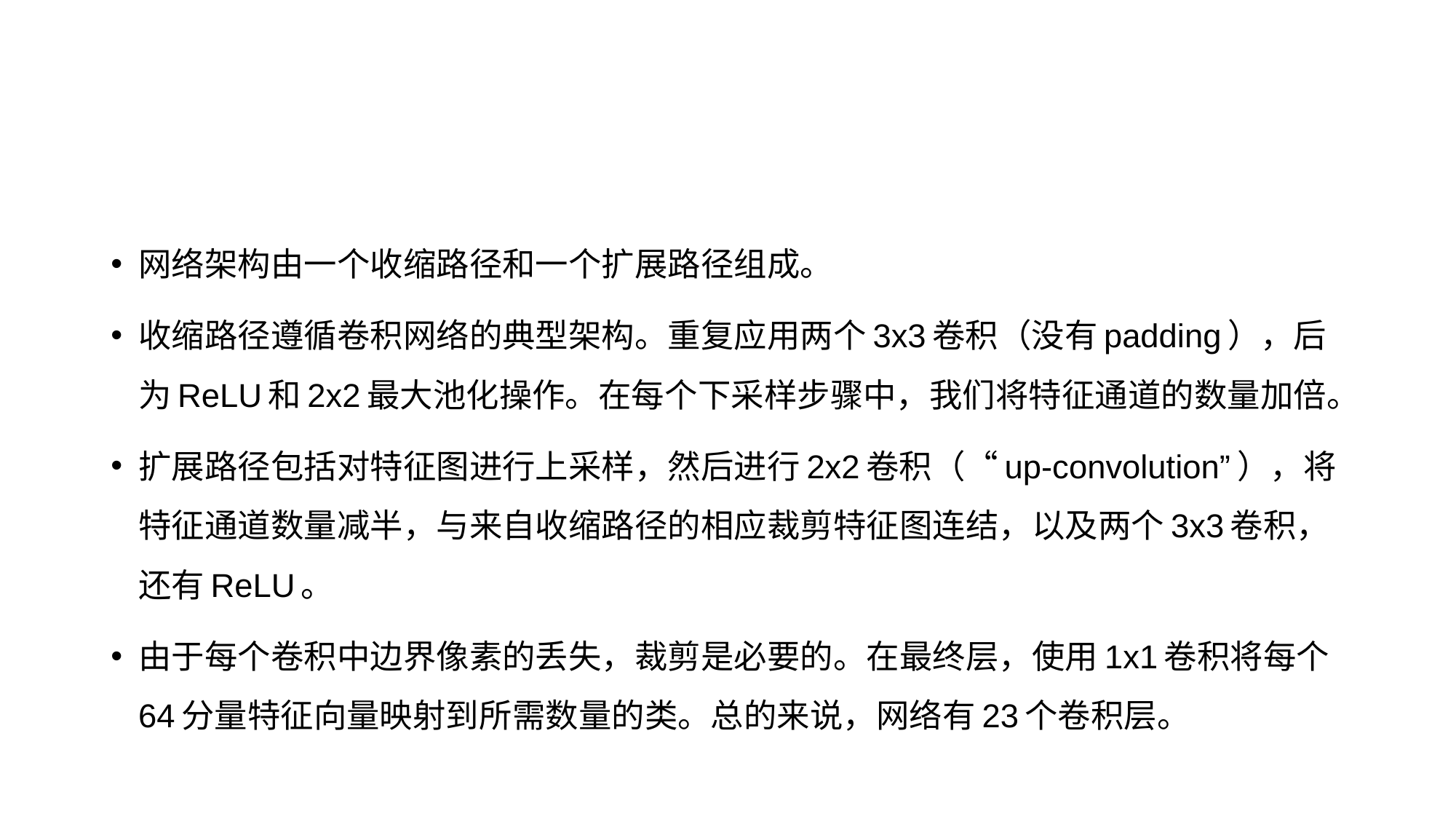

#
网络架构由一个收缩路径和一个扩展路径组成。
收缩路径遵循卷积网络的典型架构。重复应用两个3x3卷积（没有padding），后为ReLU和2x2最大池化操作。在每个下采样步骤中，我们将特征通道的数量加倍。
扩展路径包括对特征图进行上采样，然后进行2x2卷积（“up-convolution”），将特征通道数量减半，与来自收缩路径的相应裁剪特征图连结，以及两个3x3卷积，还有ReLU。
由于每个卷积中边界像素的丢失，裁剪是必要的。在最终层，使用1x1卷积将每个64分量特征向量映射到所需数量的类。总的来说，网络有23个卷积层。